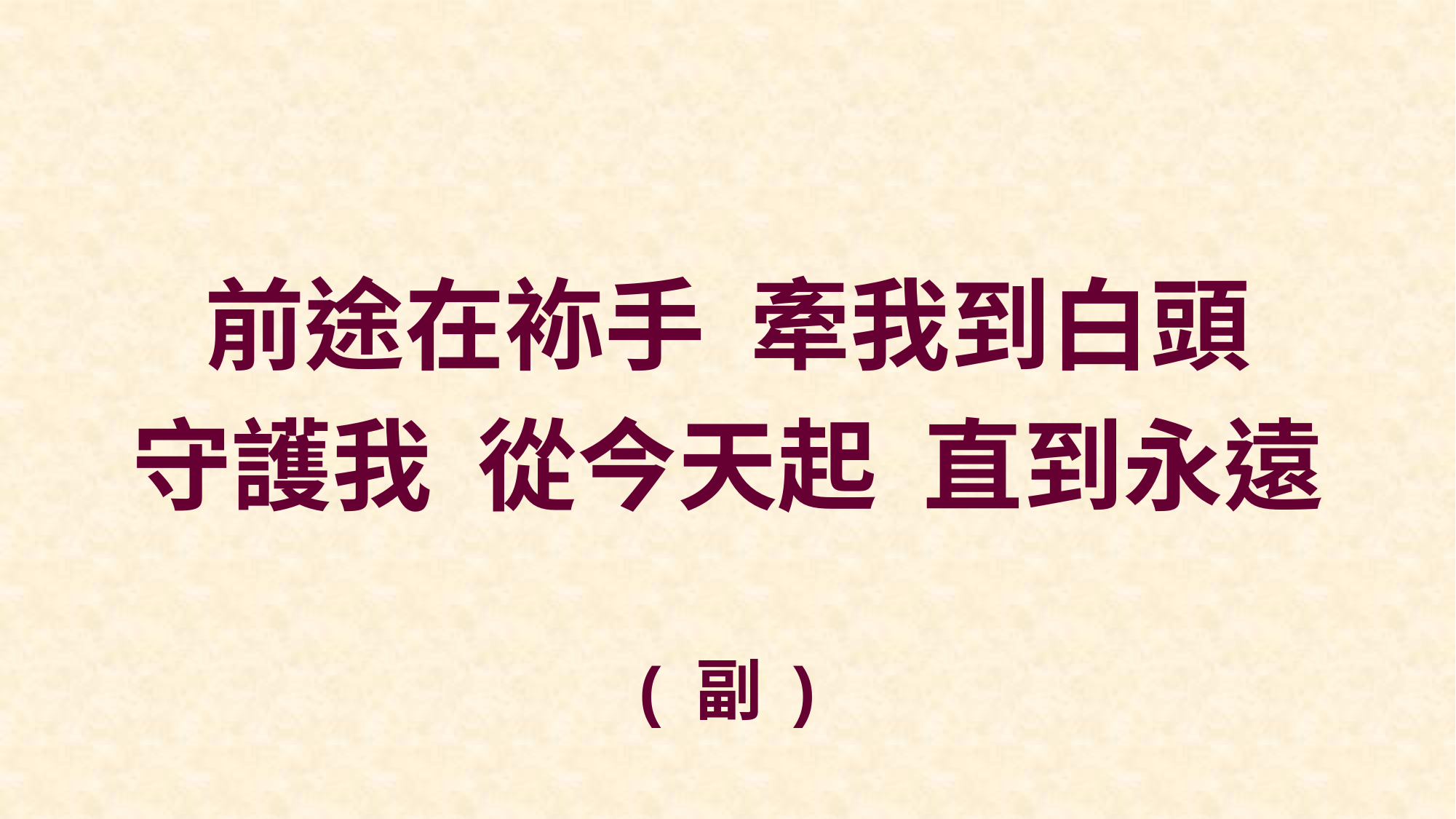

前途在袮手  牽我到白頭
守護我  從今天起  直到永遠
( 副 )